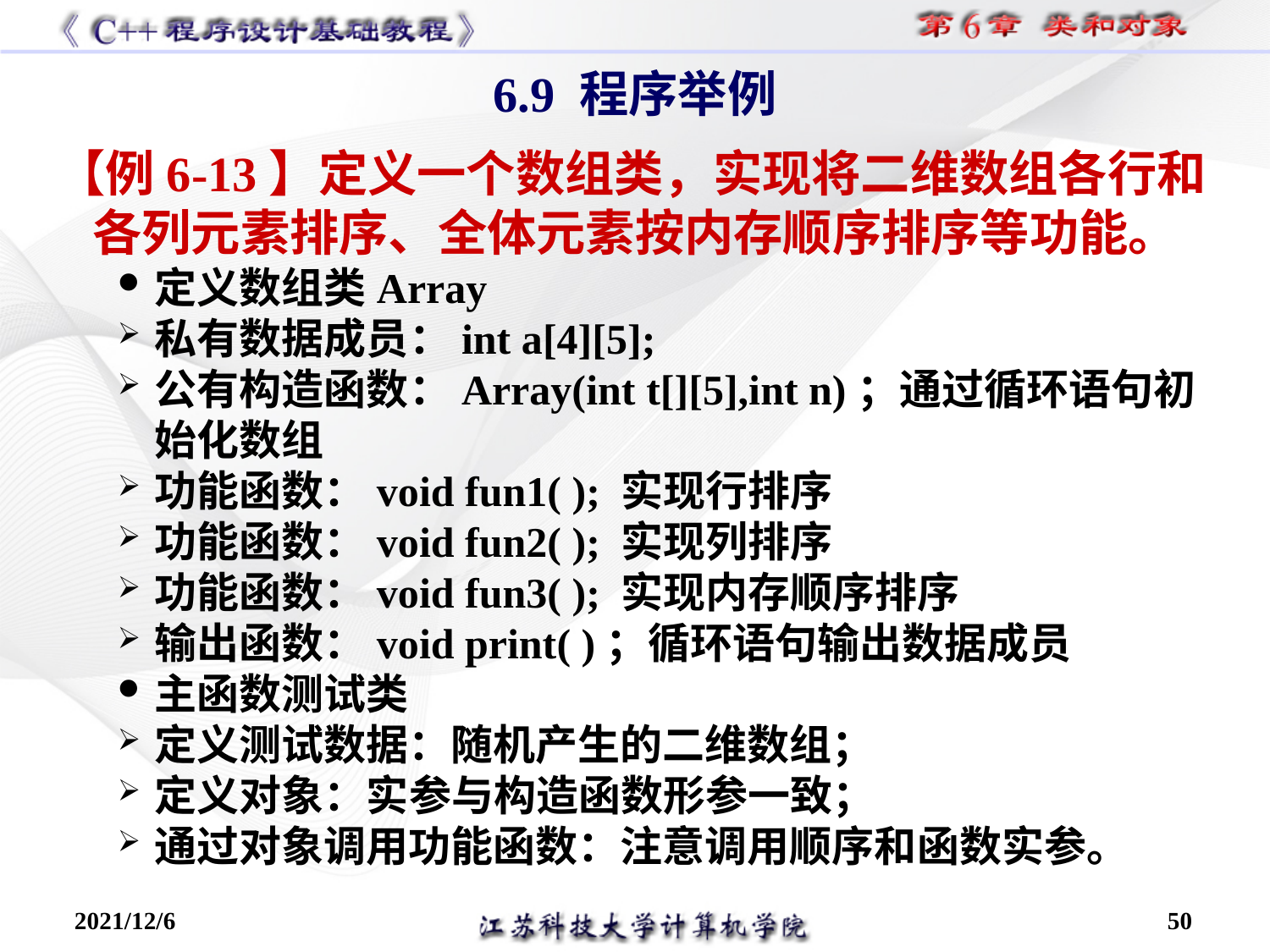

6.9 程序举例
【例6-13】定义一个数组类，实现将二维数组各行和各列元素排序、全体元素按内存顺序排序等功能。
定义数组类Array
私有数据成员：int a[4][5];
公有构造函数：Array(int t[][5],int n)；通过循环语句初始化数组
功能函数：void fun1( ); 实现行排序
功能函数：void fun2( ); 实现列排序
功能函数：void fun3( ); 实现内存顺序排序
输出函数：void print( )；循环语句输出数据成员
主函数测试类
定义测试数据：随机产生的二维数组；
定义对象：实参与构造函数形参一致；
通过对象调用功能函数：注意调用顺序和函数实参。